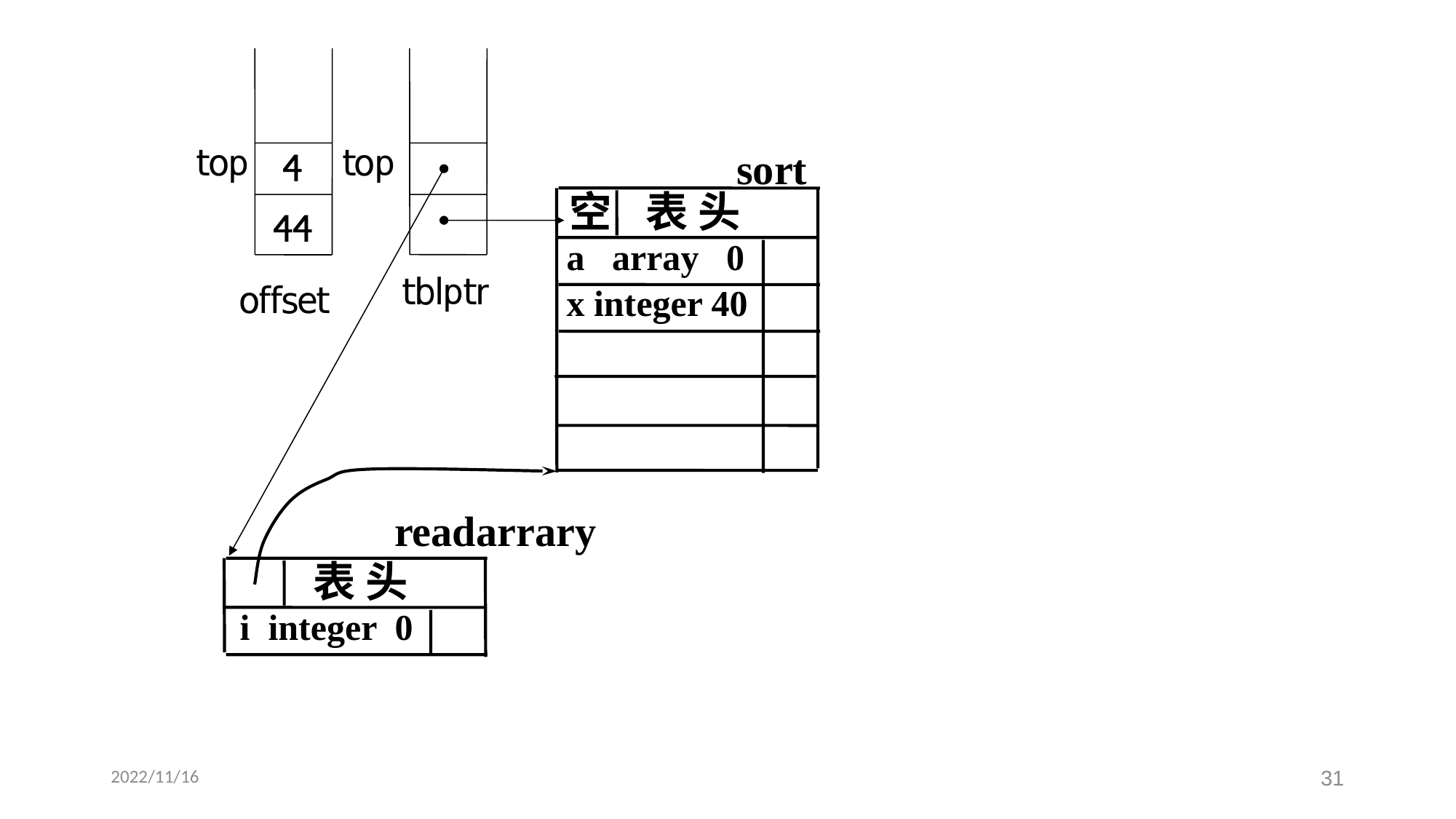

top
top
sort
4

空
表 头

44

a   array   0

tblptr
offset
x integer 40

readarrary
表 头

i  integer  0

2022/11/16
31